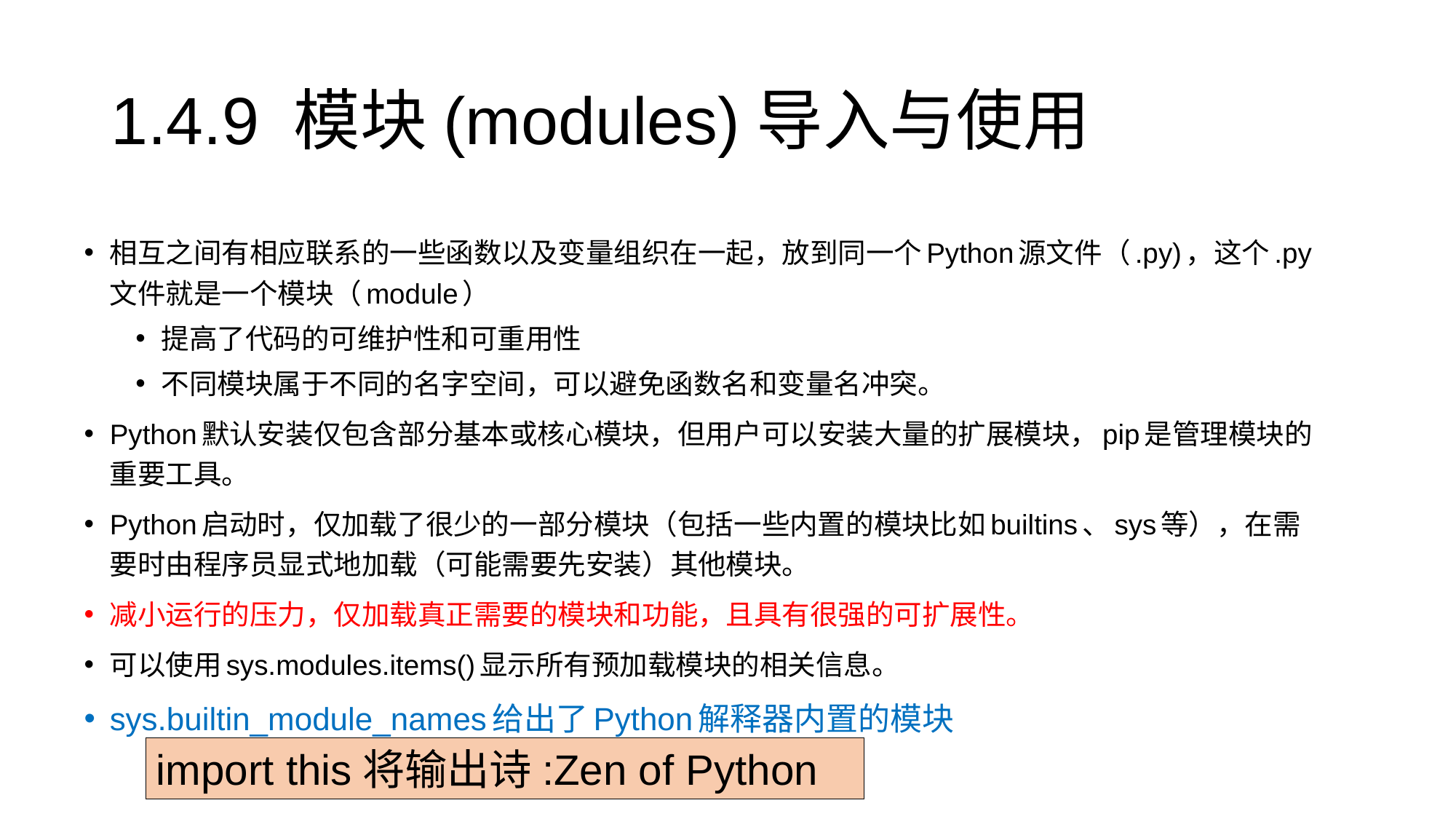

# 1.4.9 模块(modules)导入与使用
相互之间有相应联系的一些函数以及变量组织在一起，放到同一个Python源文件（.py)，这个.py文件就是一个模块（module）
提高了代码的可维护性和可重用性
不同模块属于不同的名字空间，可以避免函数名和变量名冲突。
Python默认安装仅包含部分基本或核心模块，但用户可以安装大量的扩展模块，pip是管理模块的重要工具。
Python启动时，仅加载了很少的一部分模块（包括一些内置的模块比如builtins、sys等），在需要时由程序员显式地加载（可能需要先安装）其他模块。
减小运行的压力，仅加载真正需要的模块和功能，且具有很强的可扩展性。
可以使用sys.modules.items()显示所有预加载模块的相关信息。
sys.builtin_module_names给出了Python解释器内置的模块
import this将输出诗:Zen of Python